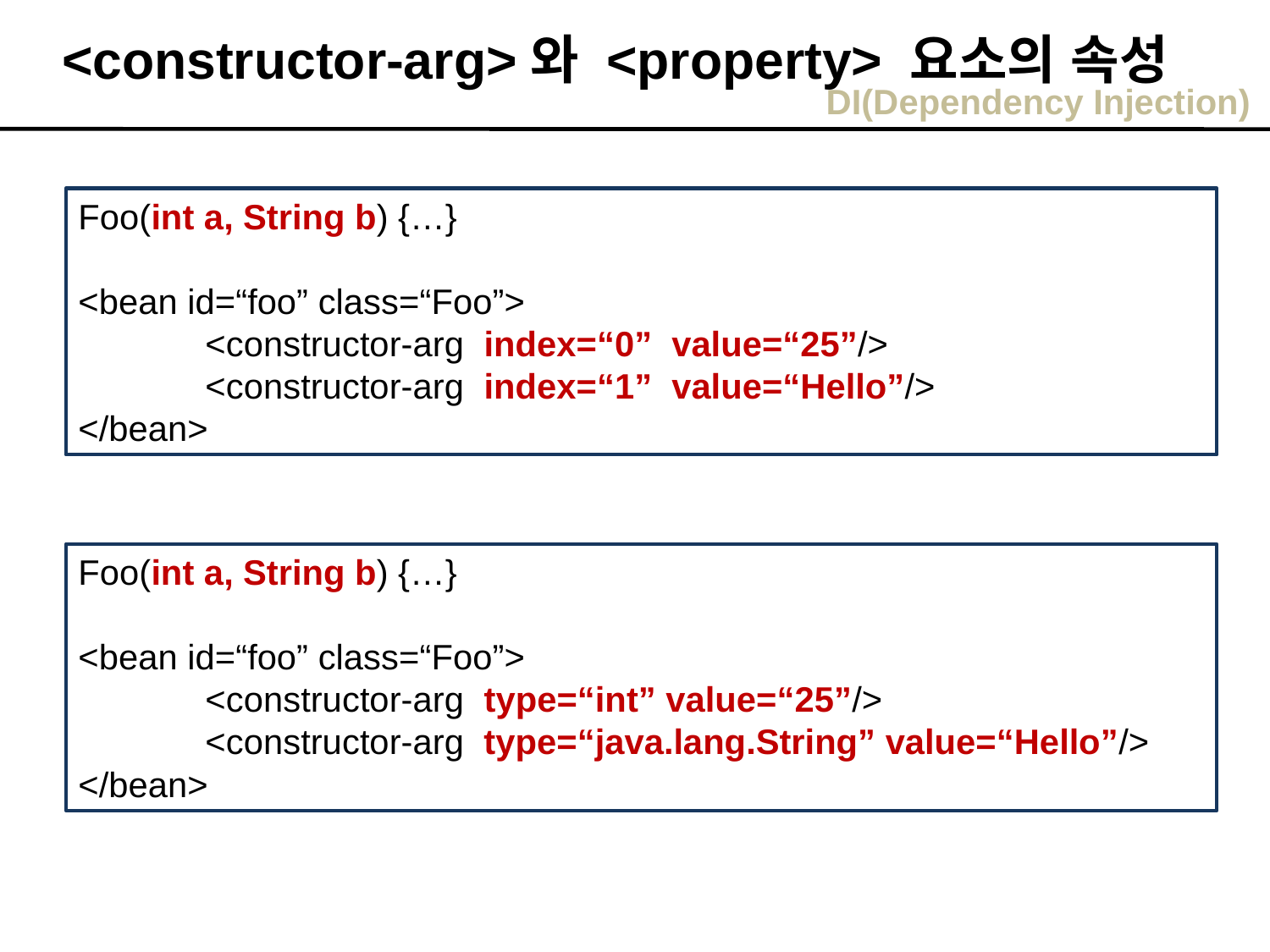

<constructor-arg>와 <property> 요소의 속성
DI(Dependency Injection)
Foo(int a, String b) {…}

<bean id=“foo” class=“Foo”>
	<constructor-arg  index=“0”  value=“25”/>
 	<constructor-arg  index=“1”  value=“Hello”/>
</bean>
Foo(int a, String b) {…}

<bean id=“foo” class=“Foo”>
	<constructor-arg  type=“int” value=“25”/>
 	<constructor-arg  type=“java.lang.String” value=“Hello”/>
</bean>